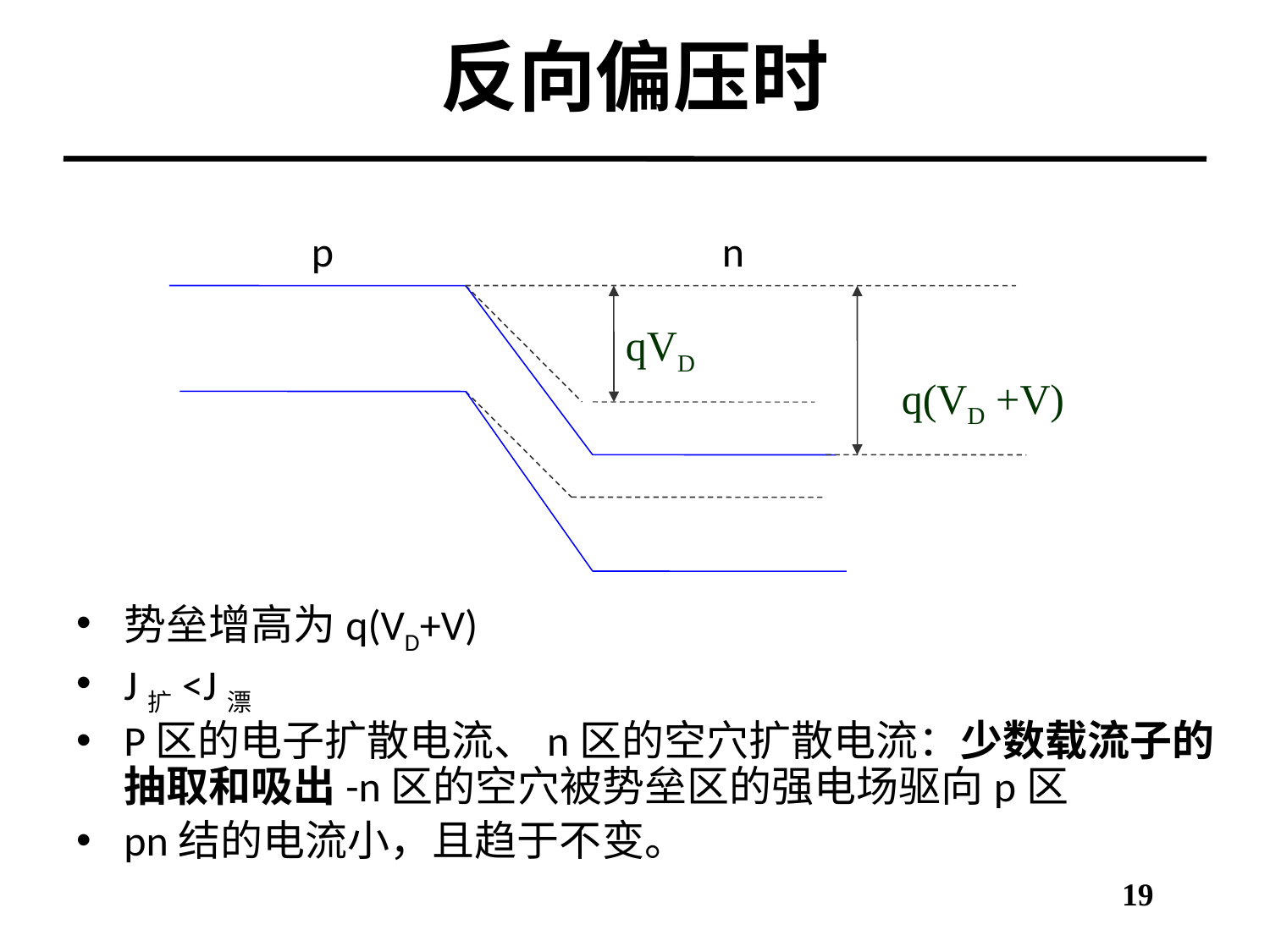

# 反向偏压时
p
n

qVD
q(VD +V)

势垒增高为q(VD+V)
J扩<J漂
P区的电子扩散电流、n区的空穴扩散电流：少数载流子的抽取和吸出-n区的空穴被势垒区的强电场驱向p区
pn结的电流小，且趋于不变。
19